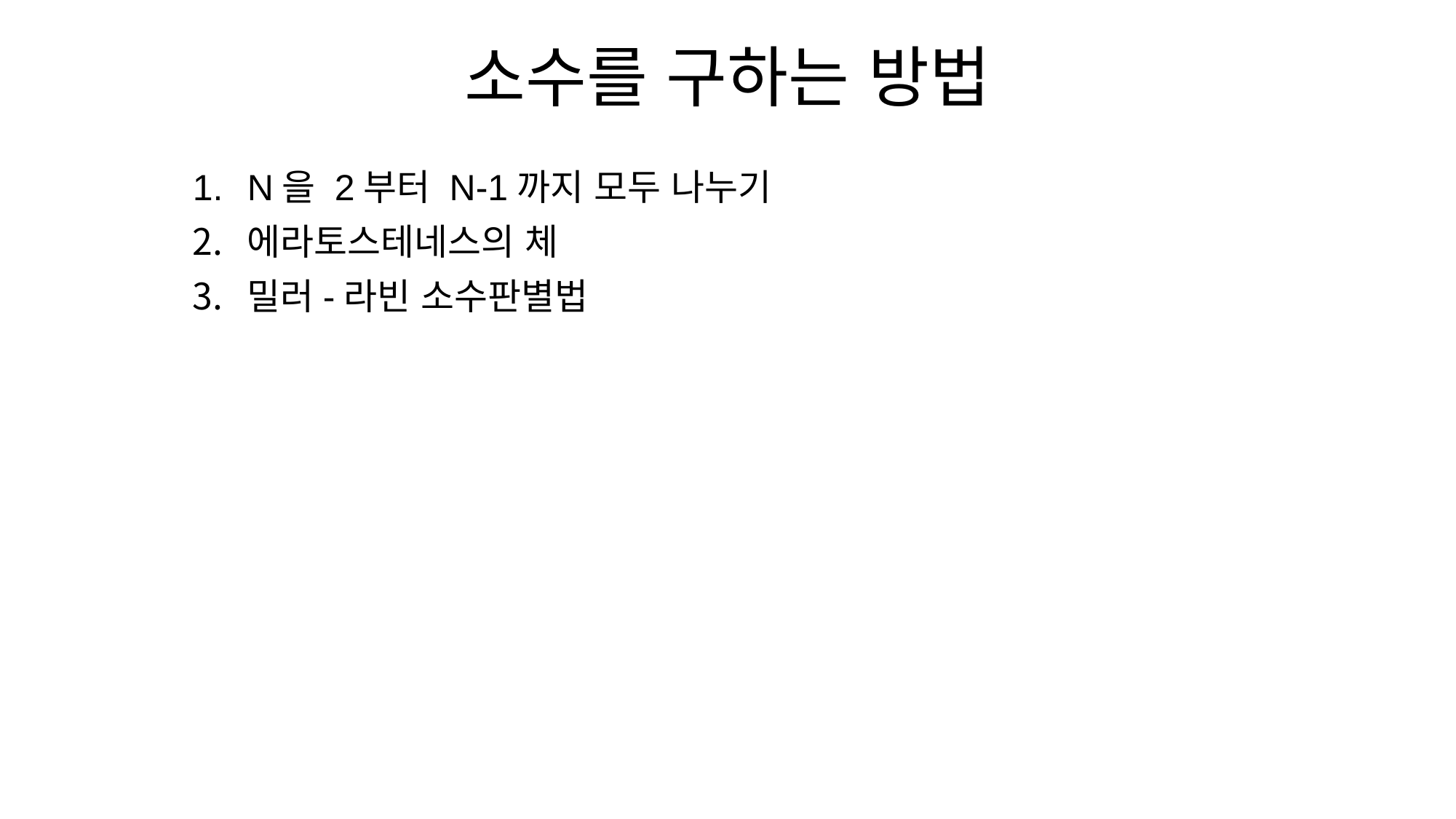

# 소수를 구하는 방법
N을 2부터 N-1까지 모두 나누기
에라토스테네스의 체
밀러-라빈 소수판별법